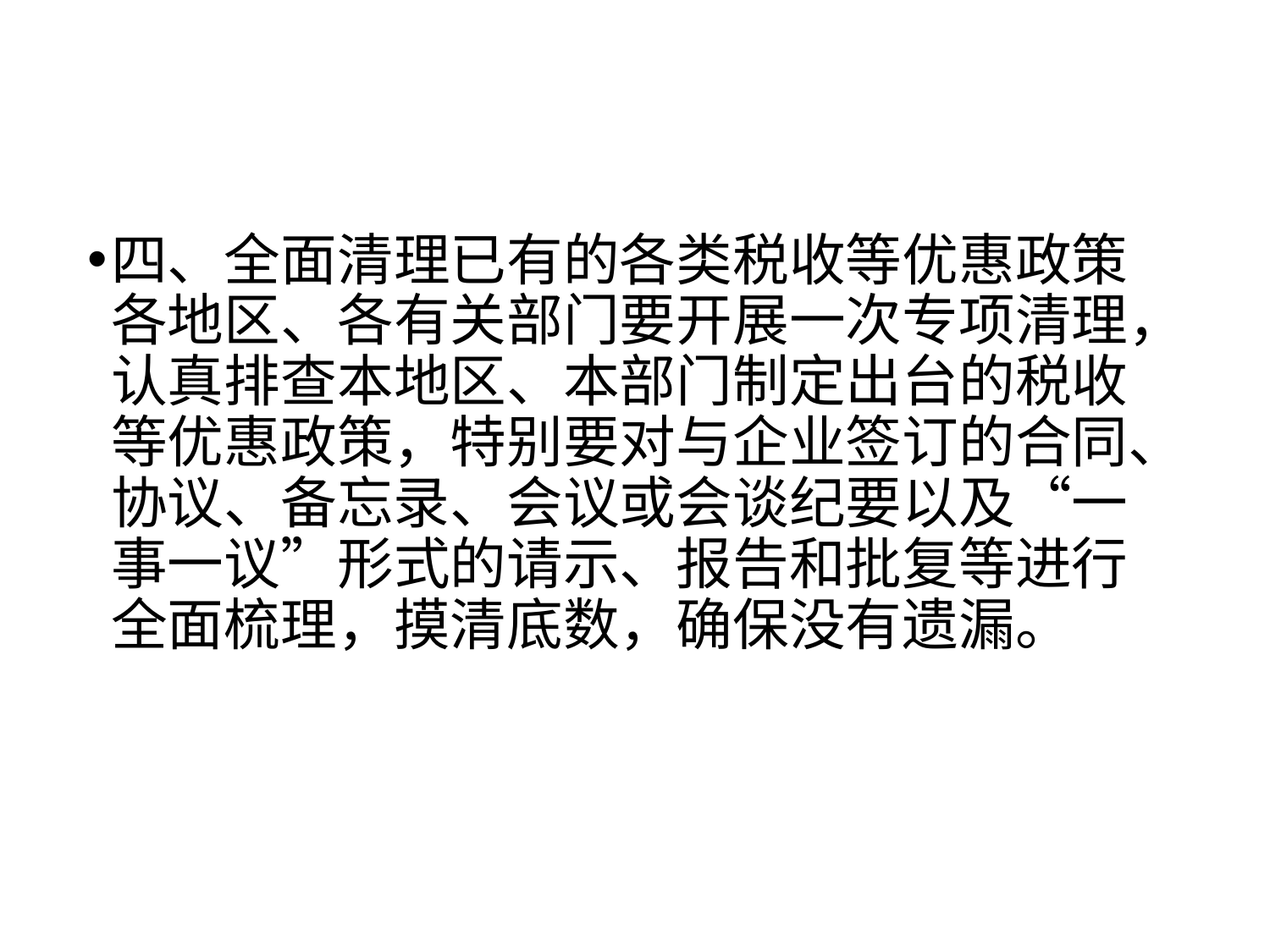

#
四、全面清理已有的各类税收等优惠政策
各地区、各有关部门要开展一次专项清理，认真排查本地区、本部门制定出台的税收等优惠政策，特别要对与企业签订的合同、协议、备忘录、会议或会谈纪要以及“一事一议”形式的请示、报告和批复等进行全面梳理，摸清底数，确保没有遗漏。